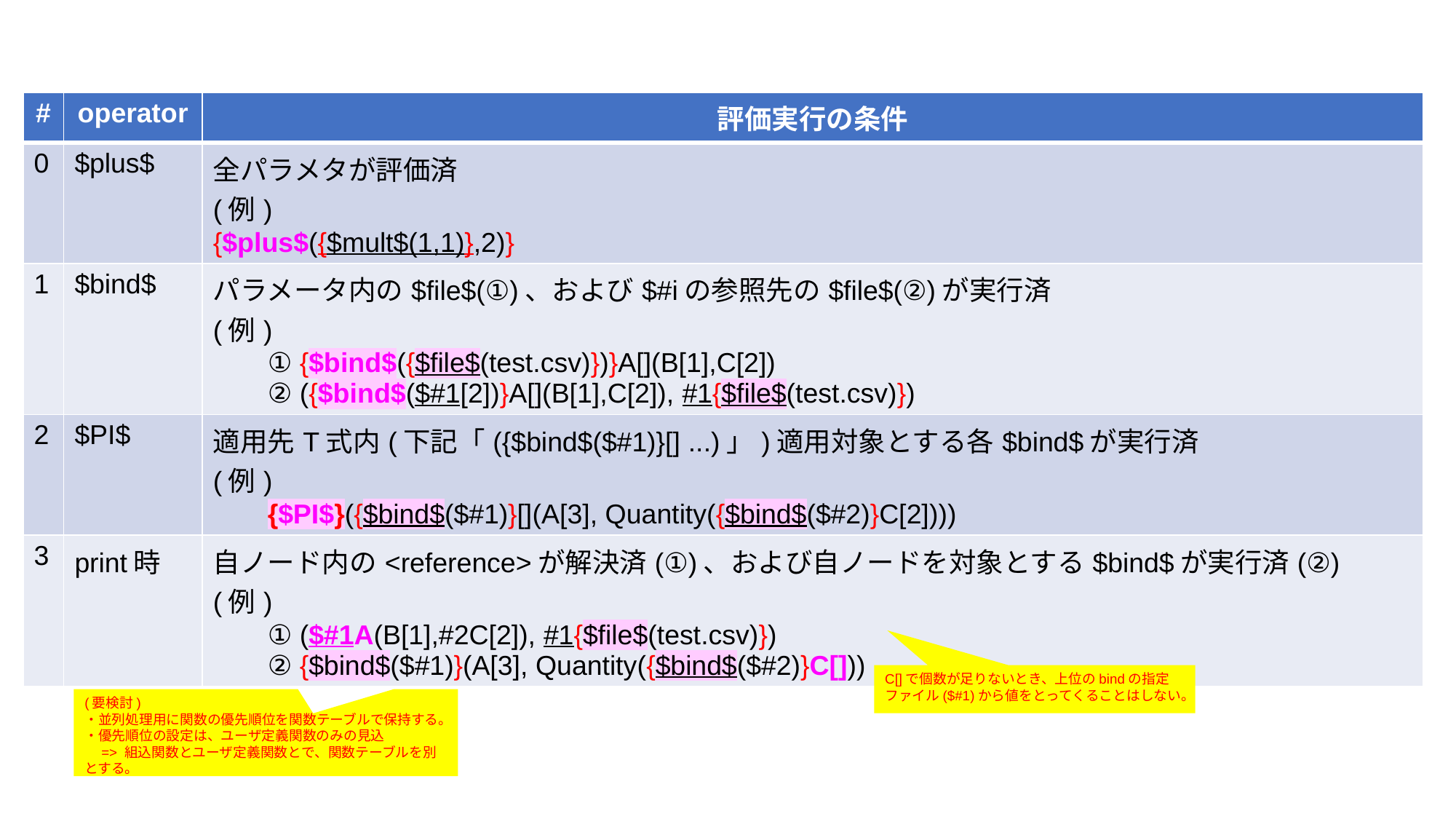

| # | operator | 評価実行の条件 |
| --- | --- | --- |
| 0 | $plus$ | 全パラメタが評価済 (例) {$plus$({$mult$(1,1)},2)} |
| 1 | $bind$ | パラメータ内の$file$(①)、および$#iの参照先の$file$(②)が実行済 (例) ① {$bind$({$file$(test.csv)})}A[](B[1],C[2]) ② ({$bind$($#1[2])}A[](B[1],C[2]), #1{$file$(test.csv)}) |
| 2 | $PI$ | 適用先T式内(下記「({$bind$($#1)}[] ...)」)適用対象とする各$bind$が実行済 (例) {$PI$}({$bind$($#1)}[](A[3], Quantity({$bind$($#2)}C[2]))) |
| 3 | print時 | 自ノード内の<reference>が解決済(①)、および自ノードを対象とする$bind$が実行済(②) (例) ① ($#1A(B[1],#2C[2]), #1{$file$(test.csv)}) ② {$bind$($#1)}(A[3], Quantity({$bind$($#2)}C[])) |
C[]で個数が足りないとき、上位のbindの指定ファイル($#1)から値をとってくることはしない。
(要検討)
・並列処理用に関数の優先順位を関数テーブルで保持する。
・優先順位の設定は、ユーザ定義関数のみの見込
　=> 組込関数とユーザ定義関数とで、関数テーブルを別とする。